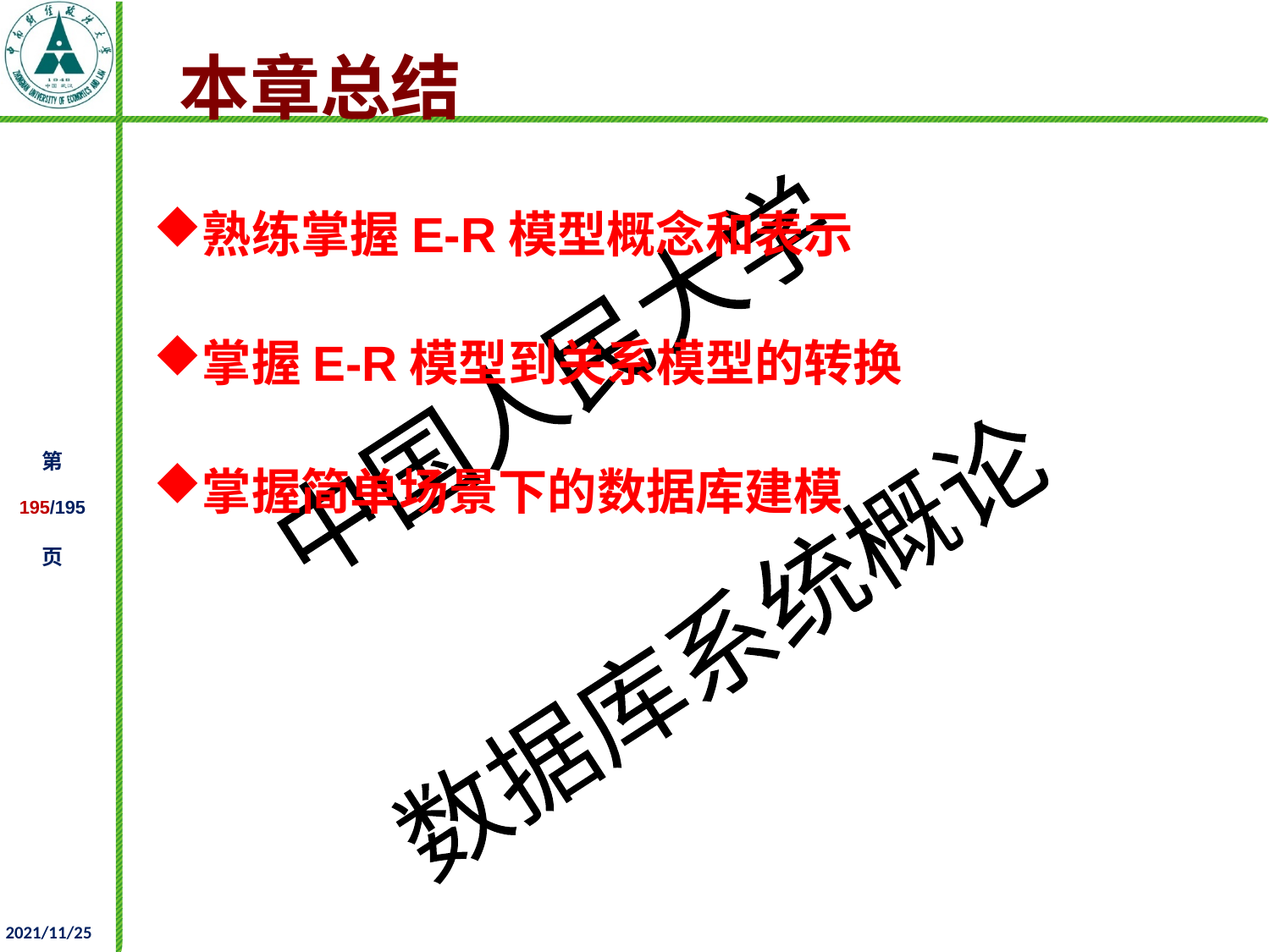

# 本章总结
熟练掌握E-R模型概念和表示
掌握E-R模型到关系模型的转换
掌握简单场景下的数据库建模
2021/11/25